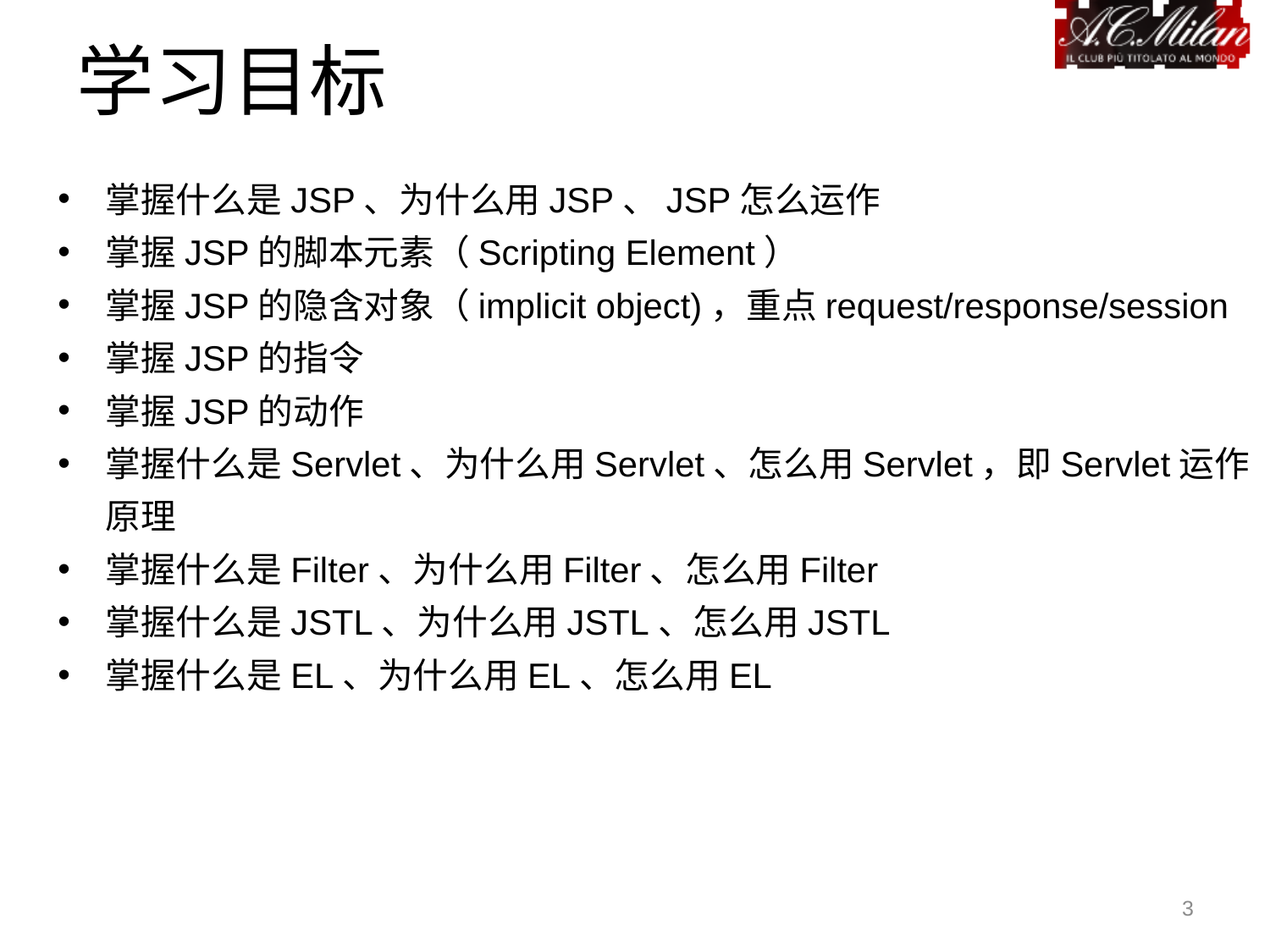

学习目标
掌握什么是JSP、为什么用JSP、JSP怎么运作
掌握JSP的脚本元素（Scripting Element）
掌握JSP的隐含对象（implicit object)，重点request/response/session
掌握JSP的指令
掌握JSP的动作
掌握什么是Servlet、为什么用Servlet、怎么用Servlet，即Servlet运作原理
掌握什么是Filter、为什么用Filter、怎么用Filter
掌握什么是JSTL、为什么用JSTL、怎么用JSTL
掌握什么是EL、为什么用EL、怎么用EL
3